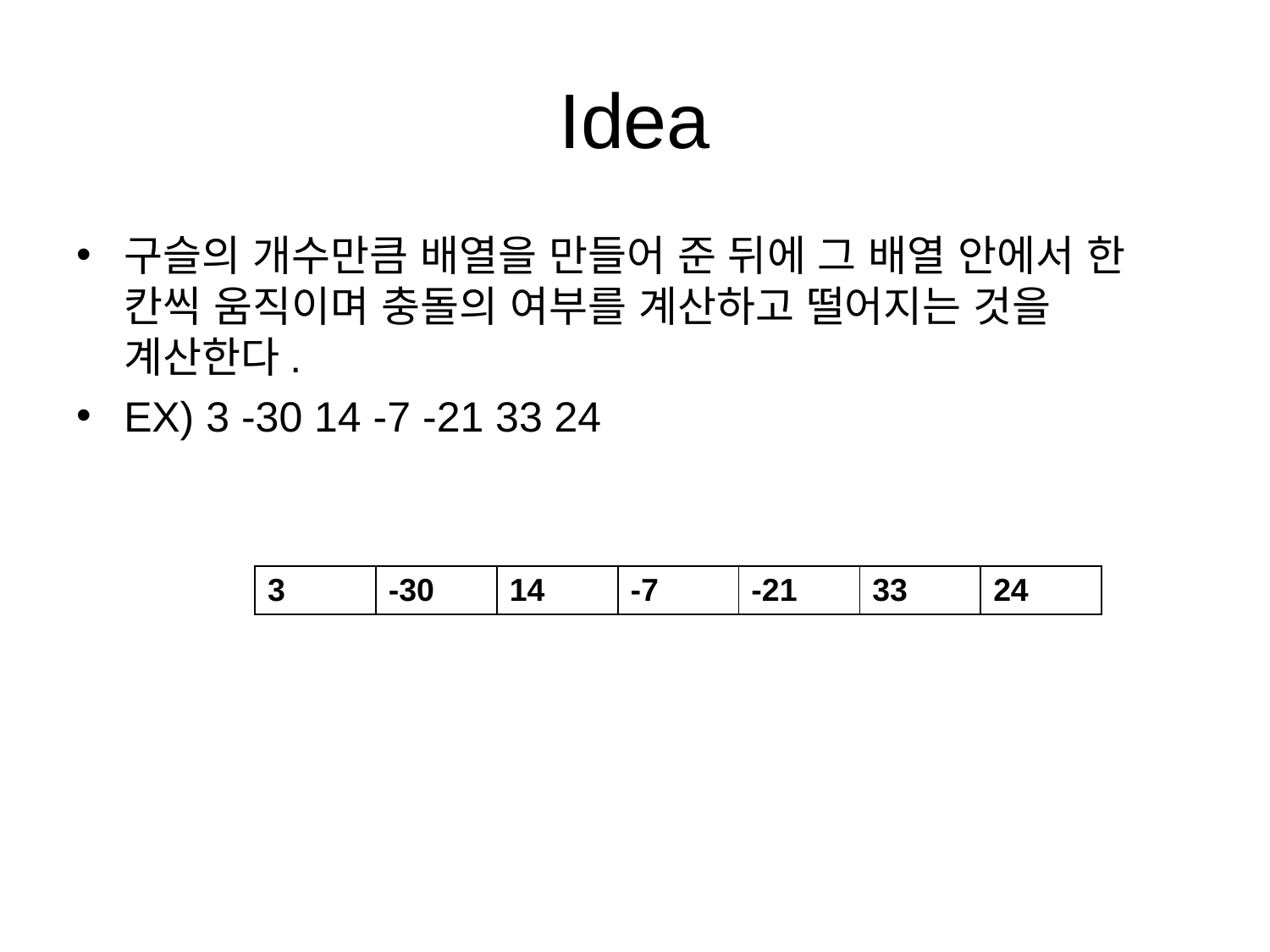

# Idea
구슬의 개수만큼 배열을 만들어 준 뒤에 그 배열 안에서 한 칸씩 움직이며 충돌의 여부를 계산하고 떨어지는 것을 계산한다.
EX) 3 -30 14 -7 -21 33 24
| 3 | -30 | 14 | -7 | -21 | 33 | 24 |
| --- | --- | --- | --- | --- | --- | --- |